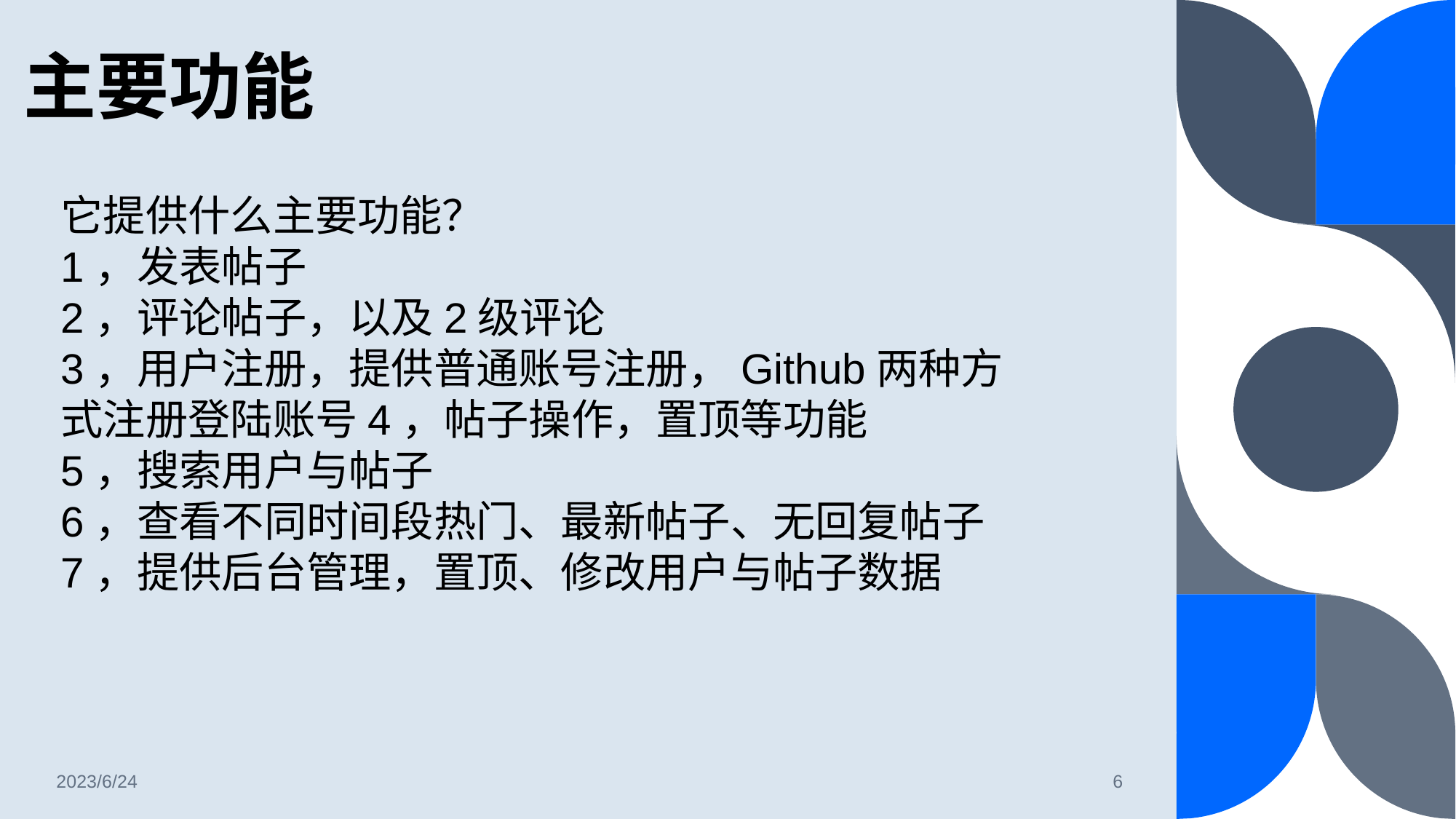

# 主要功能
它提供什么主要功能？
1，发表帖子
2，评论帖子，以及2级评论
3，用户注册，提供普通账号注册，Github两种方式注册登陆账号4，帖子操作，置顶等功能
5，搜索用户与帖子
6，查看不同时间段热门、最新帖子、无回复帖子
7，提供后台管理，置顶、修改用户与帖子数据
2023/6/24
6